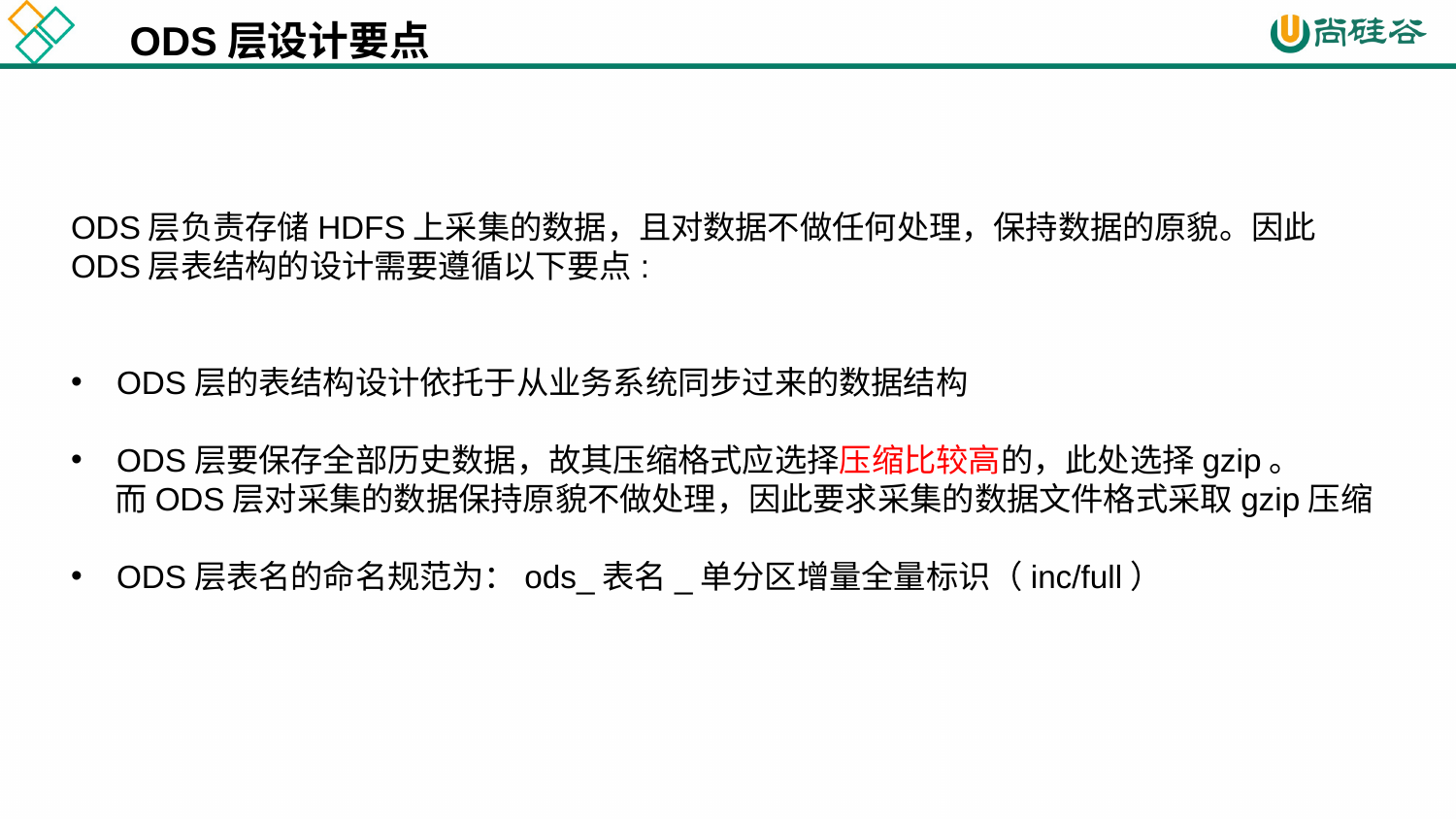

ODS层设计要点
ODS层负责存储HDFS上采集的数据，且对数据不做任何处理，保持数据的原貌。因此ODS层表结构的设计需要遵循以下要点:

ODS层的表结构设计依托于从业务系统同步过来的数据结构

ODS层要保存全部历史数据，故其压缩格式应选择压缩比较高的，此处选择gzip。
     而ODS层对采集的数据保持原貌不做处理，因此要求采集的数据文件格式采取gzip压缩

ODS层表名的命名规范为：ods_表名_单分区增量全量标识（inc/full）